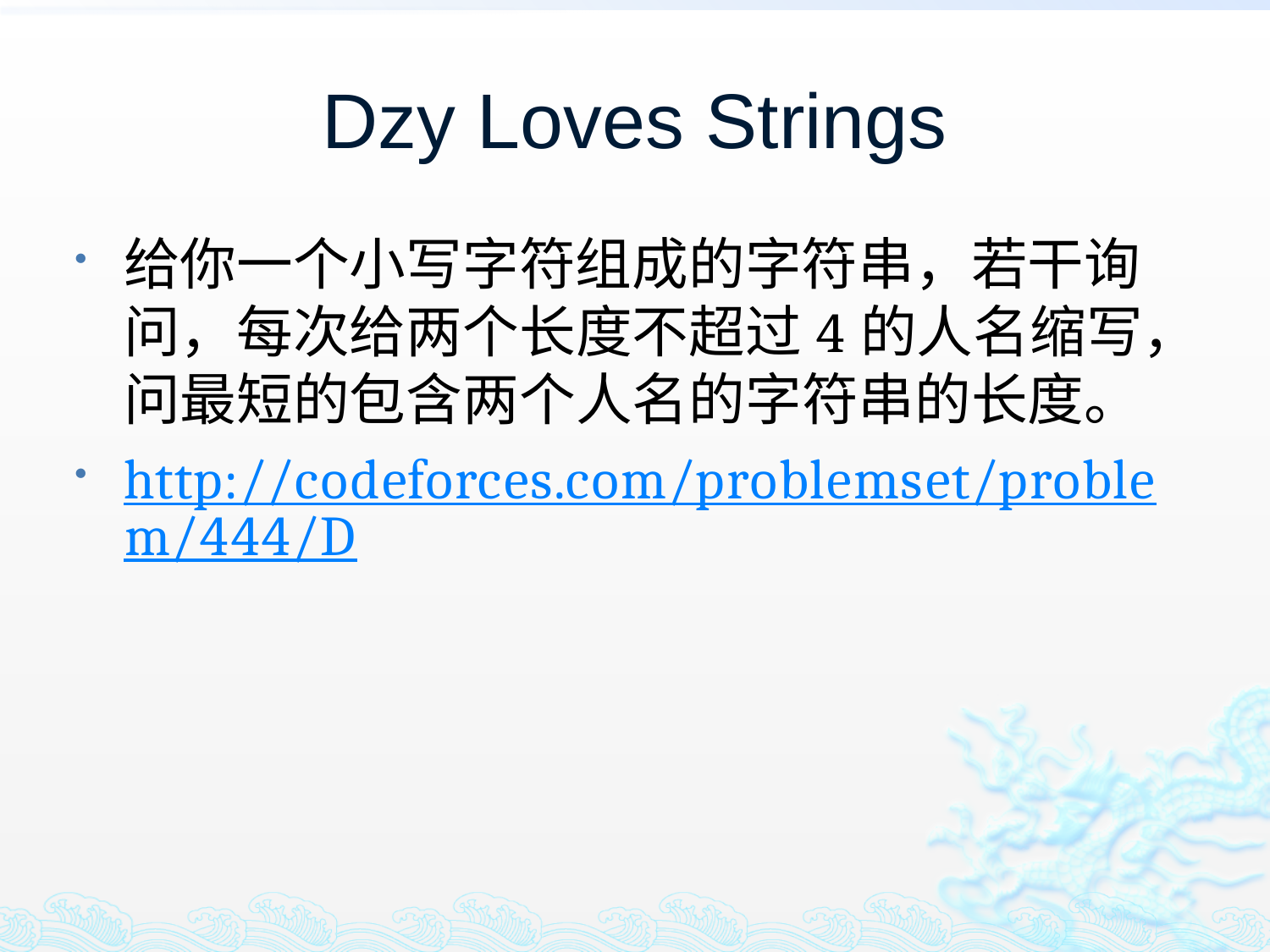

# Dzy Loves Strings
给你一个小写字符组成的字符串，若干询问，每次给两个长度不超过4的人名缩写，问最短的包含两个人名的字符串的长度。
http://codeforces.com/problemset/problem/444/D